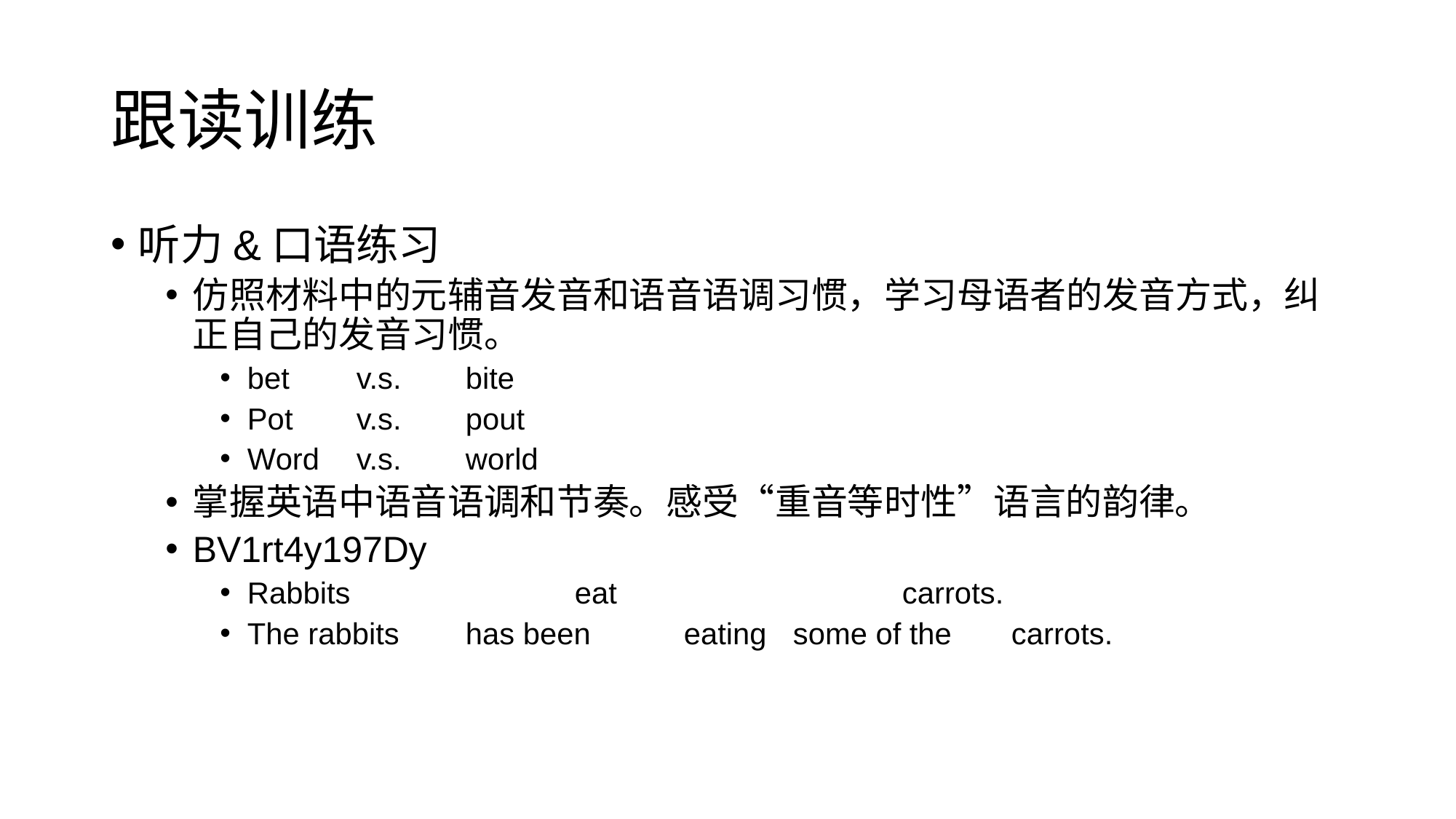

# 跟读训练
听力&口语练习
仿照材料中的元辅音发音和语音语调习惯，学习母语者的发音方式，纠正自己的发音习惯。
bet	v.s.	bite
Pot	v.s.	pout
Word	v.s.	world
掌握英语中语音语调和节奏。感受“重音等时性”语言的韵律。
BV1rt4y197Dy
Rabbits			eat			carrots.
The rabbits	has been	eating	some of the 	carrots.